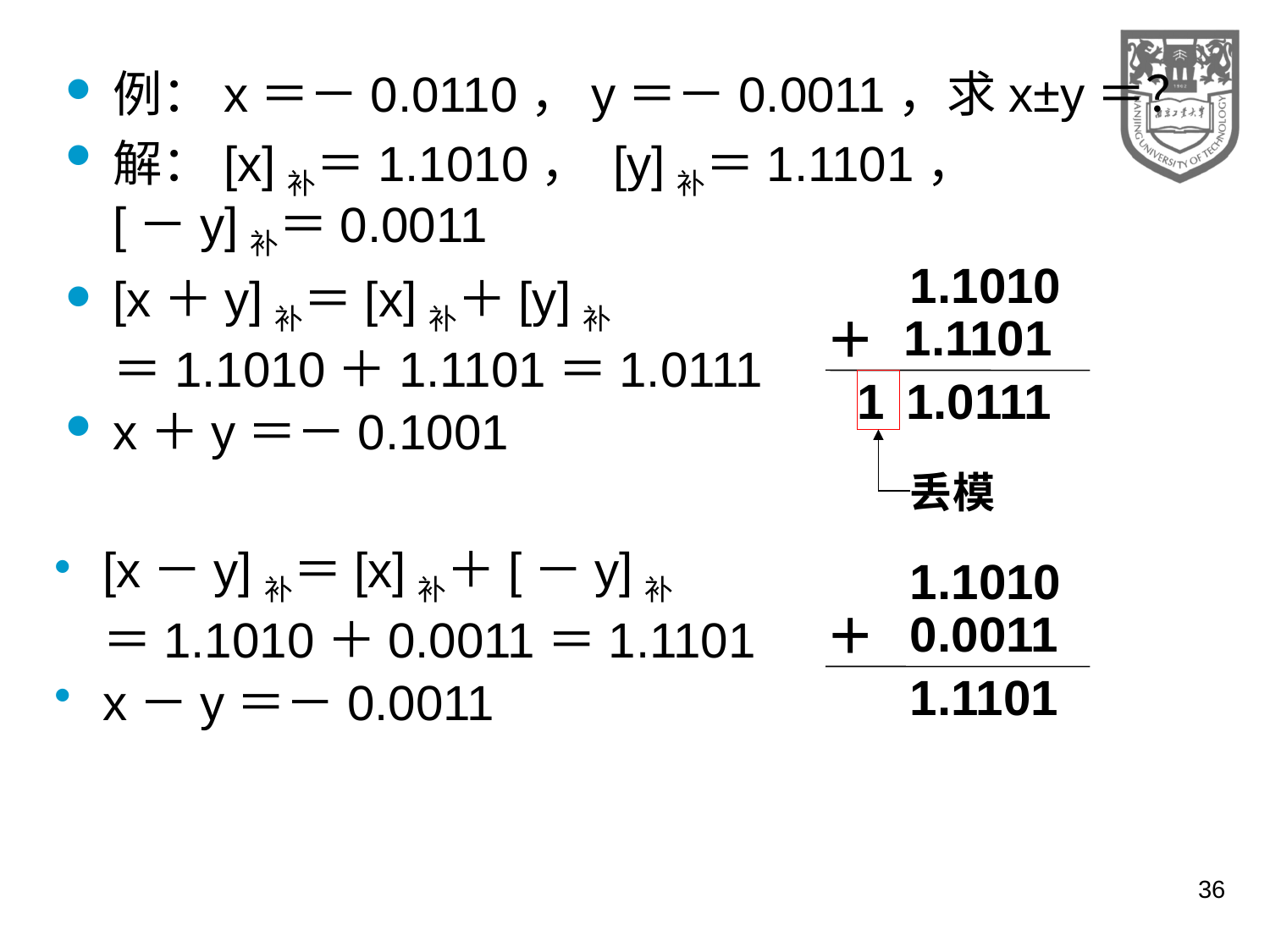

例：x＝－0.0110，y＝－0.0011，求x±y＝？
解：[x]补＝1.1010， [y]补＝1.1101，
[－y]补＝0.0011
[x＋y]补＝[x]补＋[y]补
＝1.1010＋1.1101＝1.0111
x＋y＝－0.1001

1.1010
1.1101
＋

1
1.0111
丢模
[x－y]补＝[x]补＋[－y]补
＝1.1010＋0.0011＝1.1101
x－y＝－0.0011
1.1010
0.0011
＋

1.1101
36